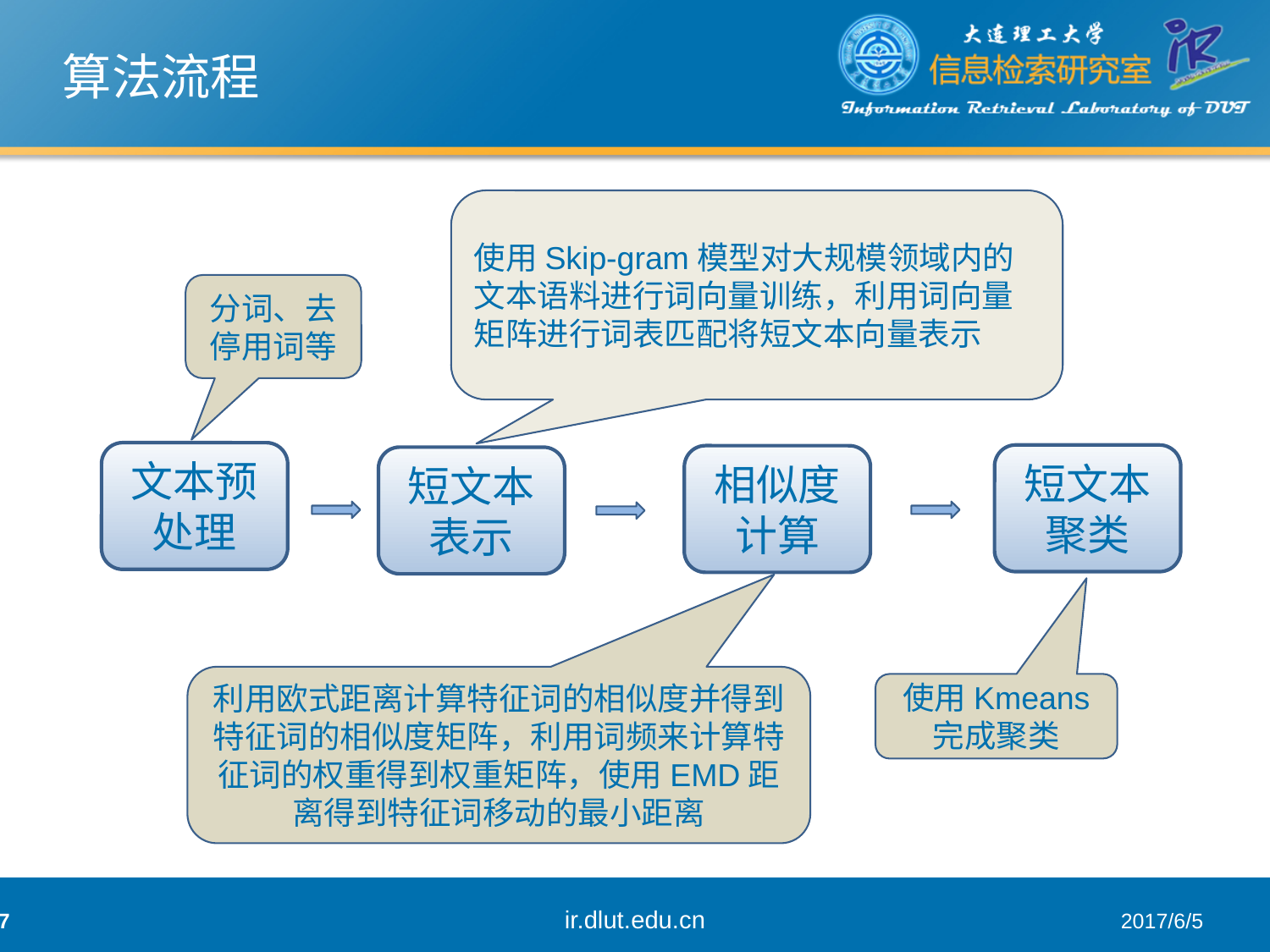

# 算法流程
使用Skip-gram模型对大规模领域内的文本语料进行词向量训练，利用词向量矩阵进行词表匹配将短文本向量表示
分词、去停用词等
文本预处理
短文本聚类
相似度计算
短文本表示

利用欧式距离计算特征词的相似度并得到特征词的相似度矩阵，利用词频来计算特征词的权重得到权重矩阵，使用EMD距离得到特征词移动的最小距离
使用Kmeans
完成聚类